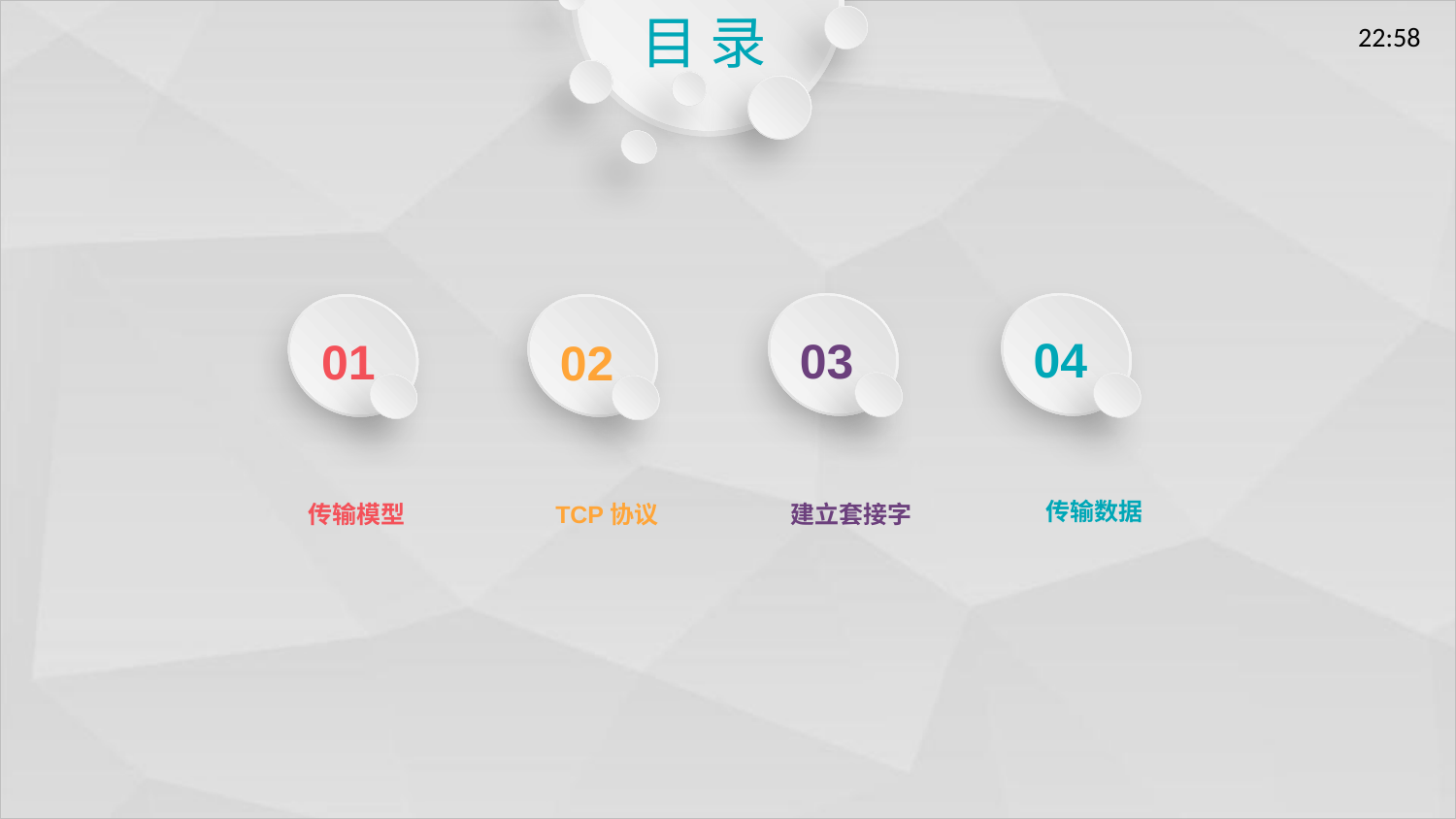

目 录

03

04

01

02

传输数据

TCP协议

传输模型

建立套接字